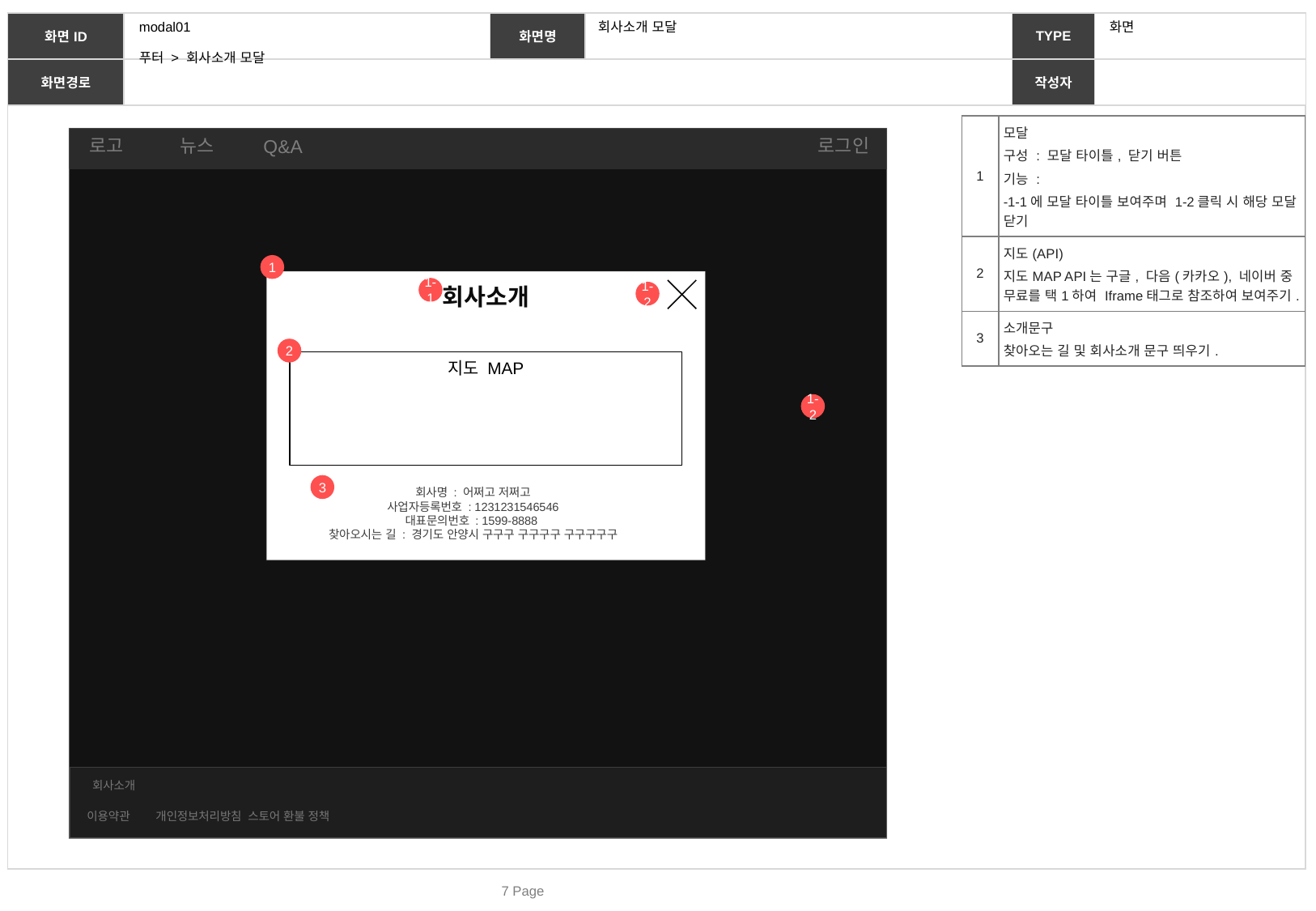

modal01
회사소개 모달
화면
푸터 > 회사소개 모달
| 1 | 모달 구성 : 모달 타이틀, 닫기 버튼 기능 : -1-1에 모달 타이틀 보여주며 1-2클릭 시 해당 모달 닫기 |
| --- | --- |
| 2 | 지도(API) 지도MAP API는 구글, 다음(카카오), 네이버 중 무료를 택1하여 Iframe태그로 참조하여 보여주기. |
| 3 | 소개문구 찾아오는 길 및 회사소개 문구 띄우기. |

로고
뉴스
로그인
Q&A

1

회사소개
1-1
1-2
2
지도 MAP

1-2
3
회사명 : 어쩌고 저쩌고
사업자등록번호 : 1231231546546
대표문의번호 : 1599-8888
찾아오시는 길 : 경기도 안양시 구구구 구구구구 구구구구구

회사소개
이용약관        개인정보처리방침  스토어 환불 정책